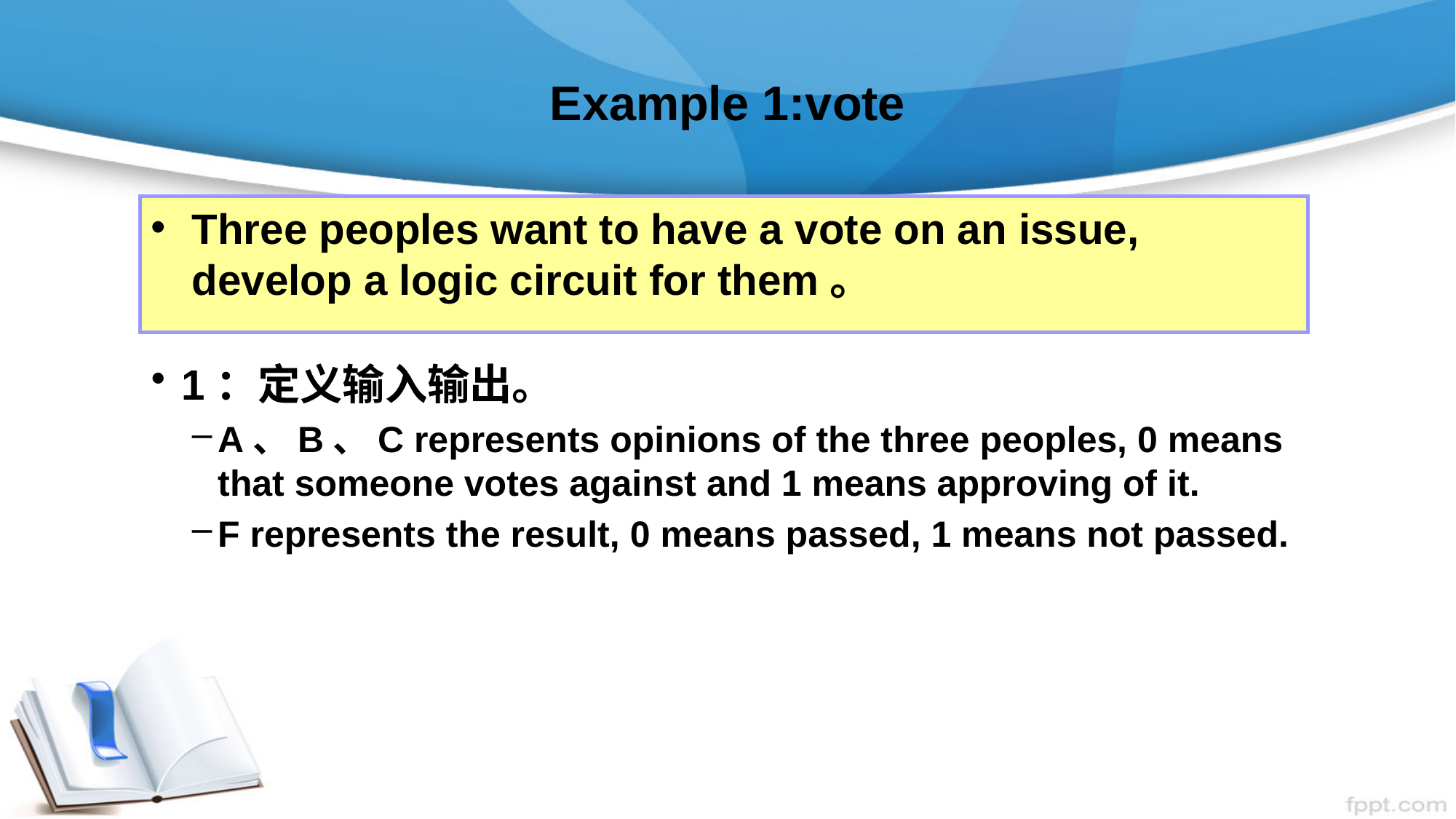

# Example 1:vote
Three peoples want to have a vote on an issue,  develop a logic circuit for them。
1：定义输入输出。
A、B、C represents opinions of the three peoples, 0 means that someone votes against and 1 means approving of it.
F represents the result, 0 means passed, 1 means not passed.